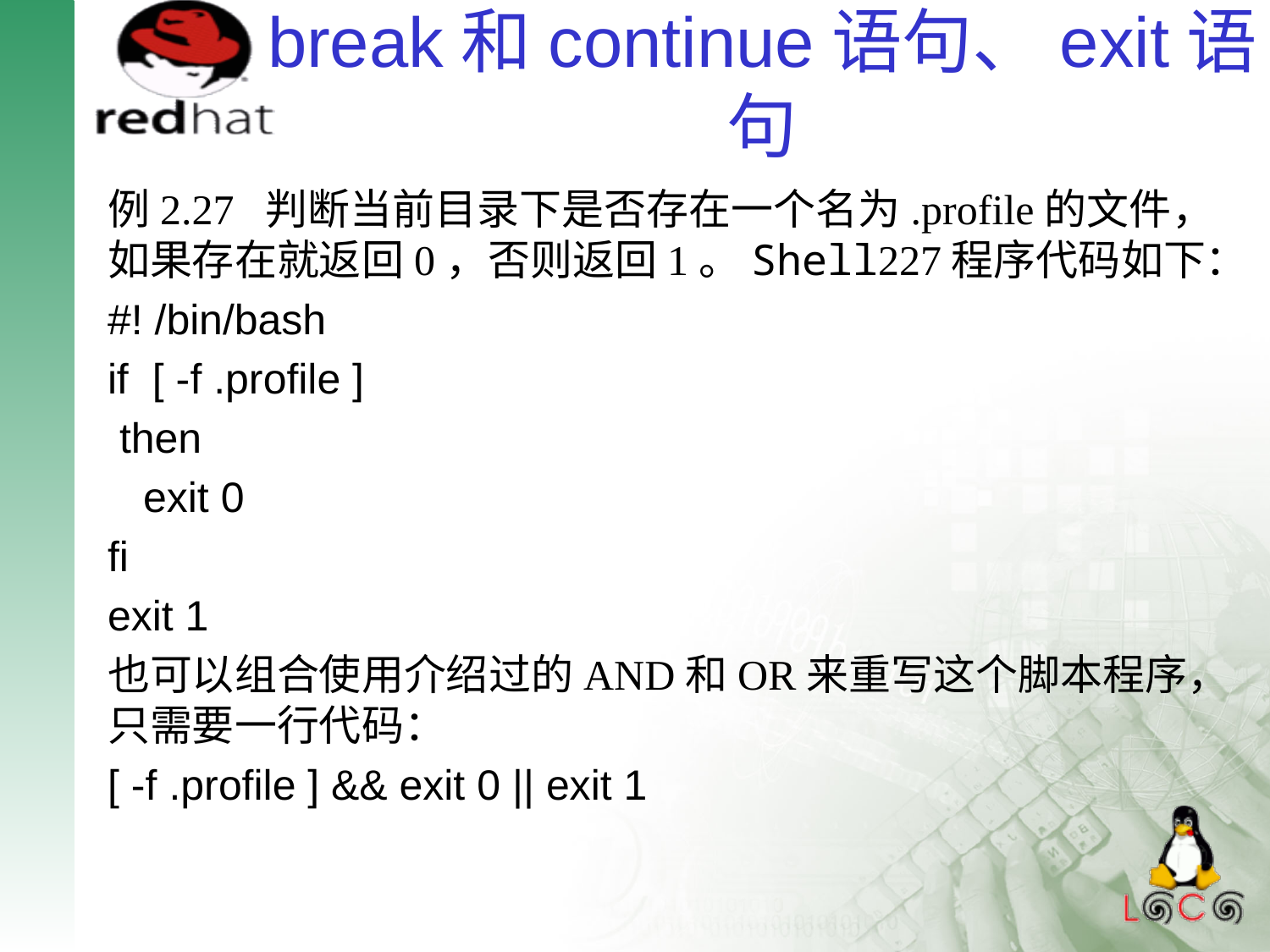

# break和continue语句、exit语句
例2.27  判断当前目录下是否存在一个名为.profile的文件，如果存在就返回0，否则返回1。Shell227程序代码如下：
#! /bin/bash
if  [ -f .profile ]
 then
   exit 0
fi
exit 1
也可以组合使用介绍过的AND和OR来重写这个脚本程序，只需要一行代码：
[ -f .profile ] && exit 0 || exit 1